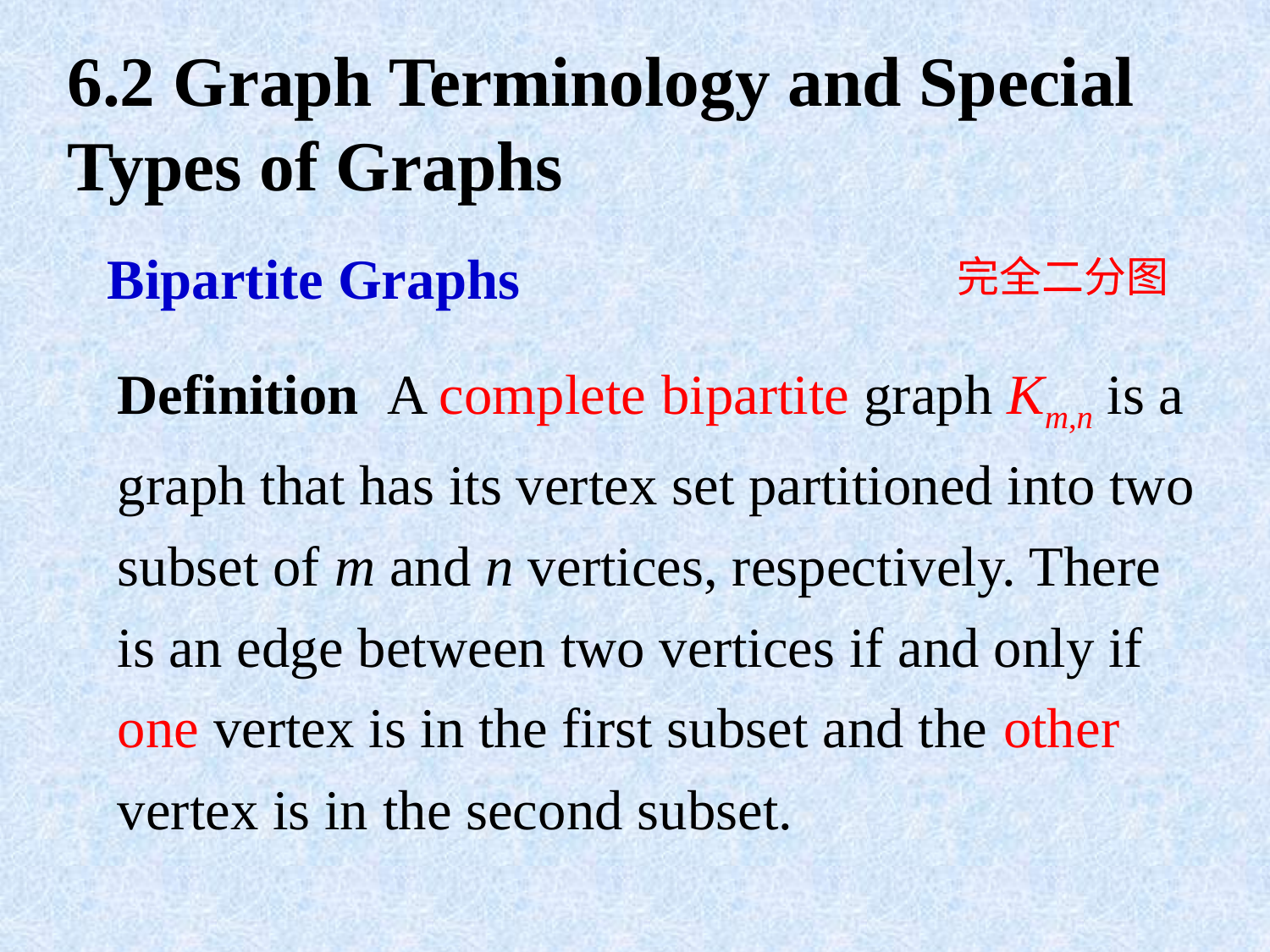

6.2 Graph Terminology and Special Types of Graphs
Bipartite Graphs
完全二分图
Definition  A complete bipartite graph Km,n is a graph that has its vertex set partitioned into two subset of m and n vertices, respectively. There is an edge between two vertices if and only if one vertex is in the first subset and the other vertex is in the second subset.